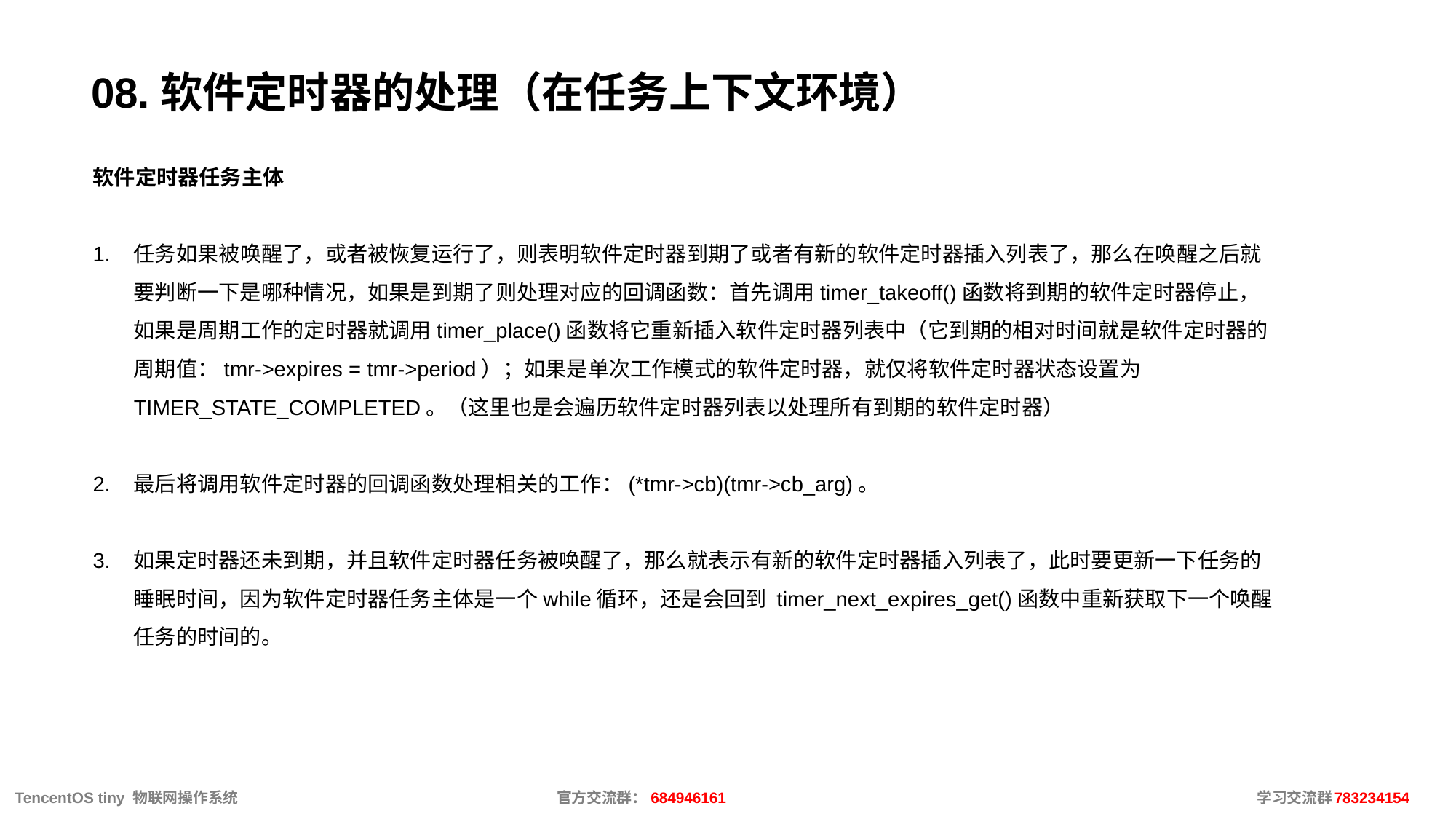

# 08.软件定时器的处理（在任务上下文环境）
软件定时器任务主体

任务如果被唤醒了，或者被恢复运行了，则表明软件定时器到期了或者有新的软件定时器插入列表了，那么在唤醒之后就要判断一下是哪种情况，如果是到期了则处理对应的回调函数：首先调用timer_takeoff()函数将到期的软件定时器停止，如果是周期工作的定时器就调用timer_place()函数将它重新插入软件定时器列表中（它到期的相对时间就是软件定时器的周期值：tmr->expires = tmr->period）；如果是单次工作模式的软件定时器，就仅将软件定时器状态设置为TIMER_STATE_COMPLETED。（这里也是会遍历软件定时器列表以处理所有到期的软件定时器）

最后将调用软件定时器的回调函数处理相关的工作：(*tmr->cb)(tmr->cb_arg)。

如果定时器还未到期，并且软件定时器任务被唤醒了，那么就表示有新的软件定时器插入列表了，此时要更新一下任务的睡眠时间，因为软件定时器任务主体是一个while循环，还是会回到 timer_next_expires_get()函数中重新获取下一个唤醒任务的时间的。

 TencentOS tiny 物联网操作系统			官方交流群：684946161					          学习交流群：783234154